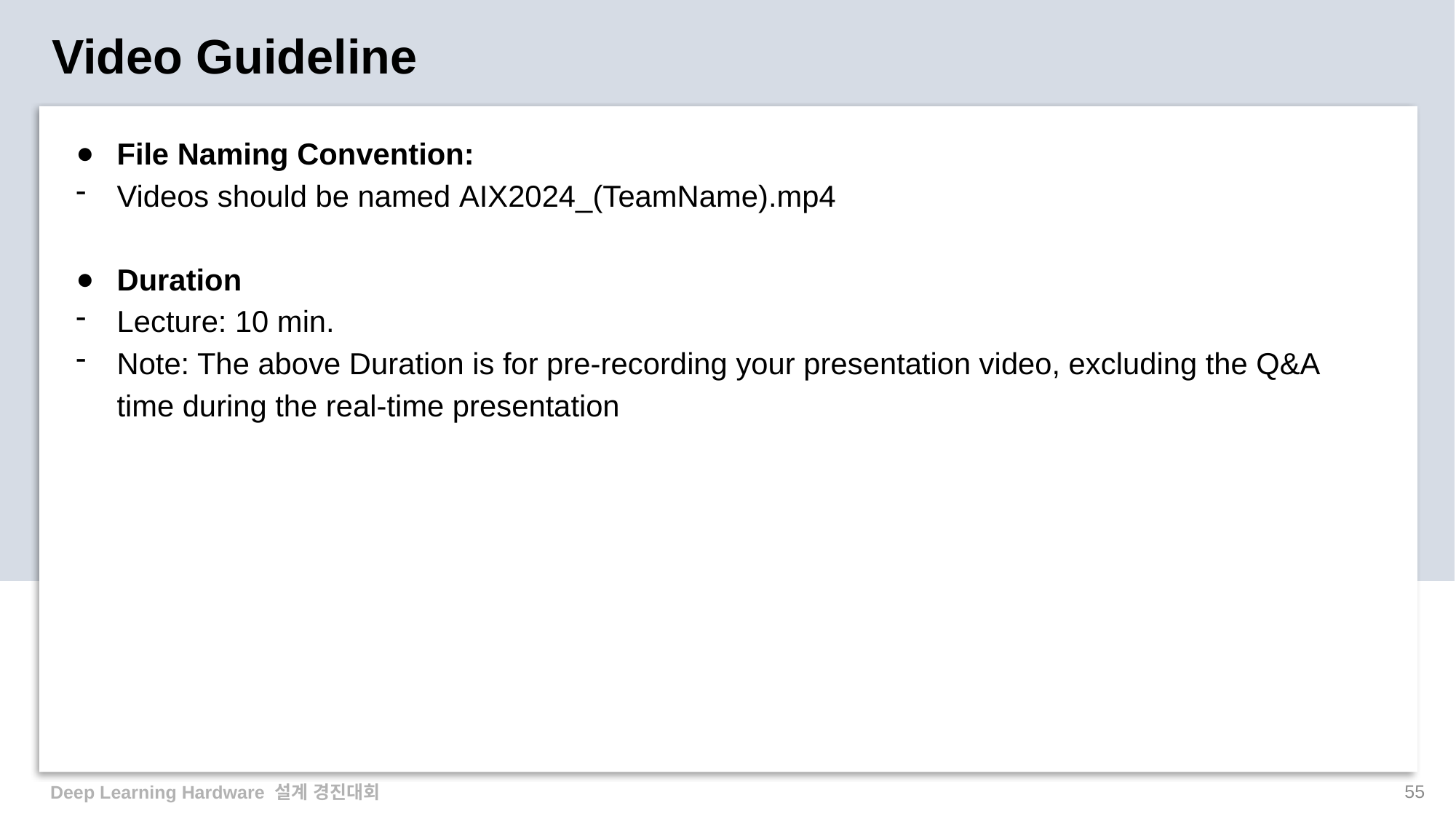

Video Guideline
File Naming Convention:
Videos should be named AIX2024_(TeamName).mp4

Duration
Lecture: 10 min.
Note: The above Duration is for pre-recording your presentation video, excluding the Q&A time during the real-time presentation
55
Deep Learning Hardware 설계 경진대회